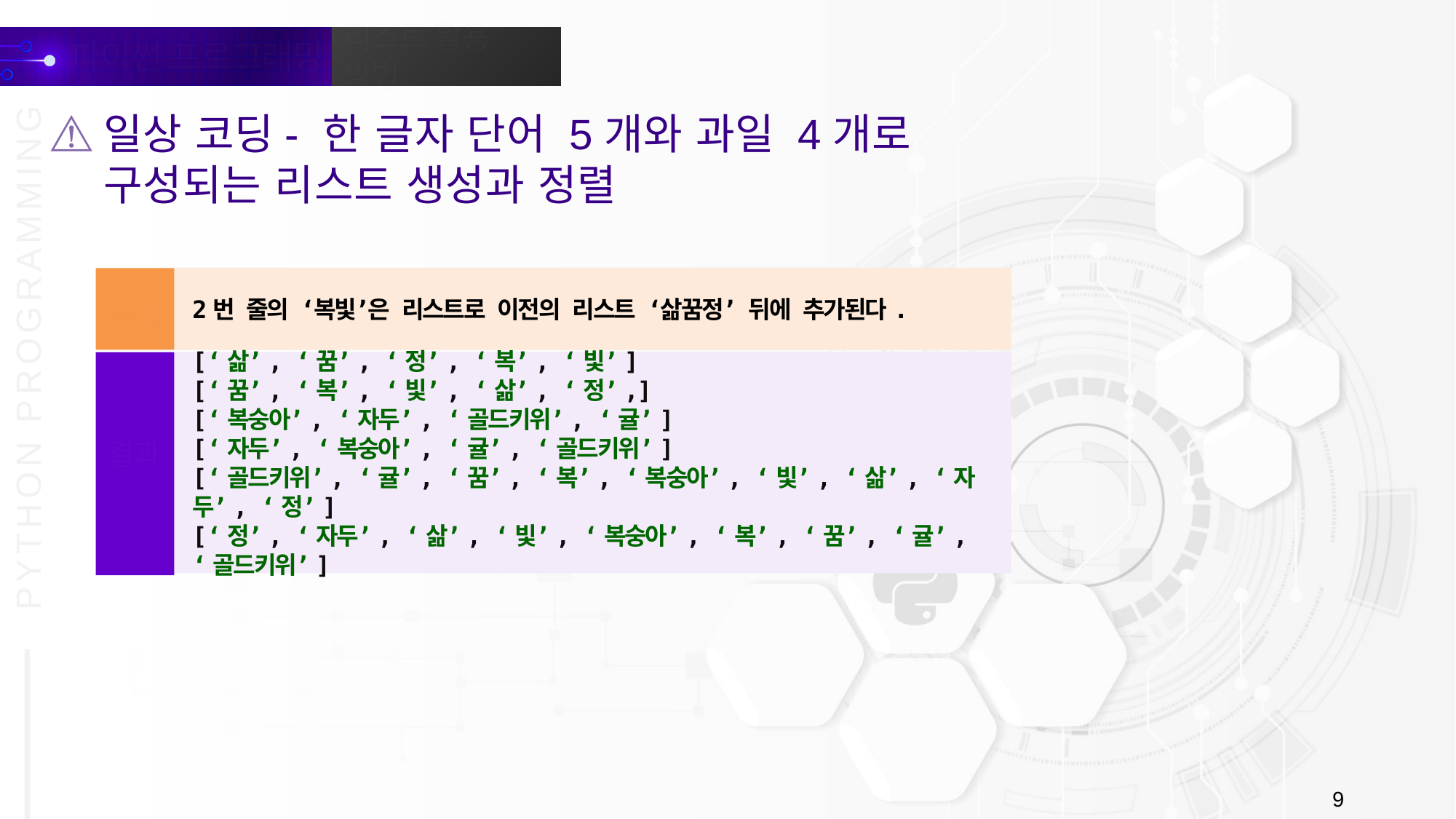

일상 코딩- 한 글자 단어 5개와 과일 4개로 구성되는 리스트 생성과 정렬
2번 줄의 ‘복빛’은 리스트로 이전의 리스트 ‘삶꿈정’ 뒤에 추가된다.

주의
[‘삶’, ‘꿈’, ‘정’, ‘복’, ‘빛’]
[‘꿈’, ‘복’, ‘빛’, ‘삶’, ‘정’,]
[‘복숭아’, ‘자두’, ‘골드키위’, ‘귤’]
[‘자두’, ‘복숭아’, ‘귤’, ‘골드키위’]
[‘골드키위’, ‘귤’, ‘꿈’, ‘복’, ‘복숭아’, ‘빛’, ‘삶’, ‘자두’, ‘정’]
[‘정’, ‘자두’, ‘삶’, ‘빛’, ‘복숭아’, ‘복’, ‘꿈’, ‘귤’, ‘골드키위’]

결과
9